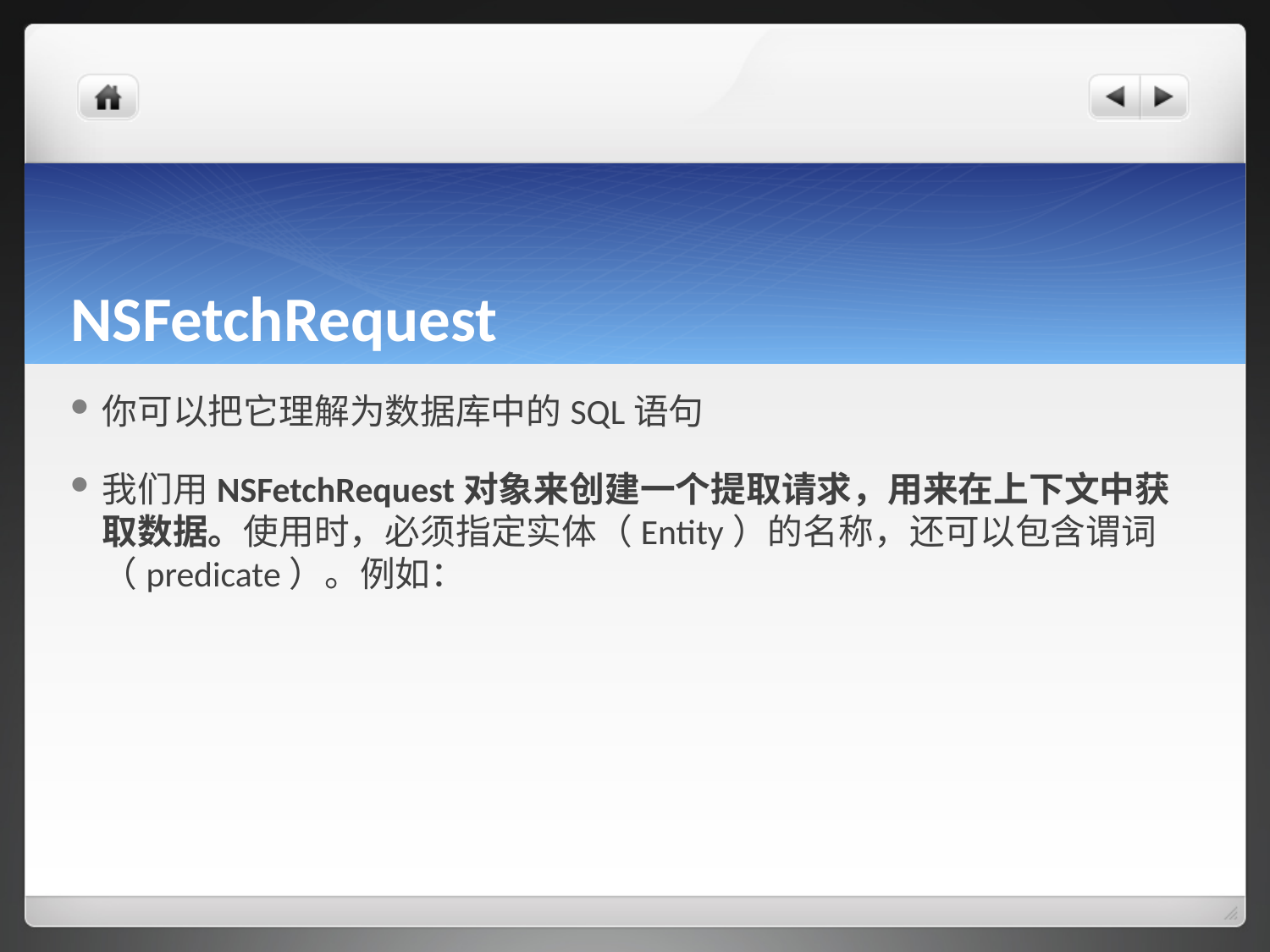

# NSFetchRequest
你可以把它理解为数据库中的SQL语句
我们用NSFetchRequest对象来创建一个提取请求，用来在上下文中获取数据。使用时，必须指定实体（Entity）的名称，还可以包含谓词（predicate）。例如：